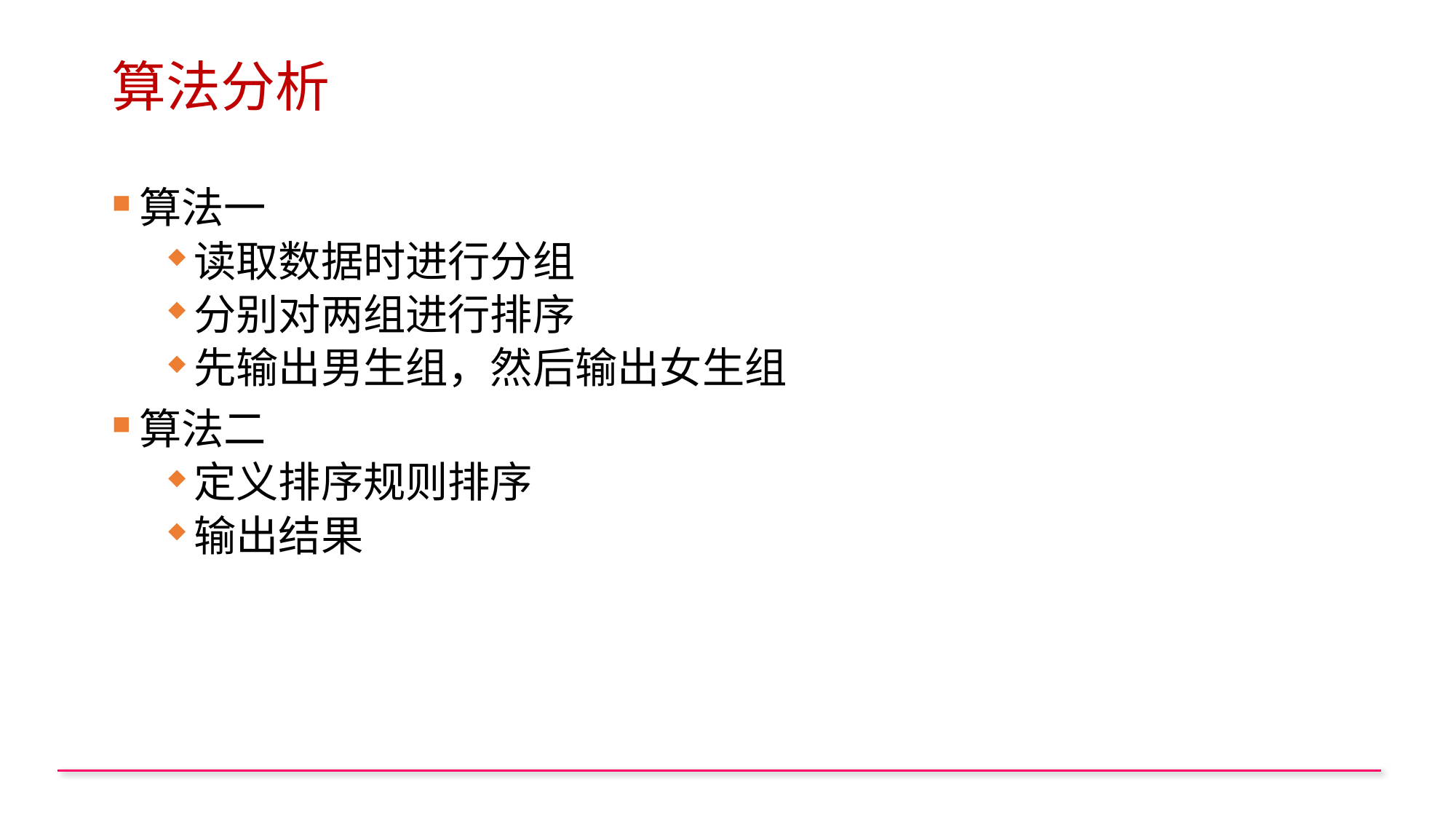

# 算法分析
算法一
读取数据时进行分组
分别对两组进行排序
先输出男生组，然后输出女生组
算法二
定义排序规则排序
输出结果